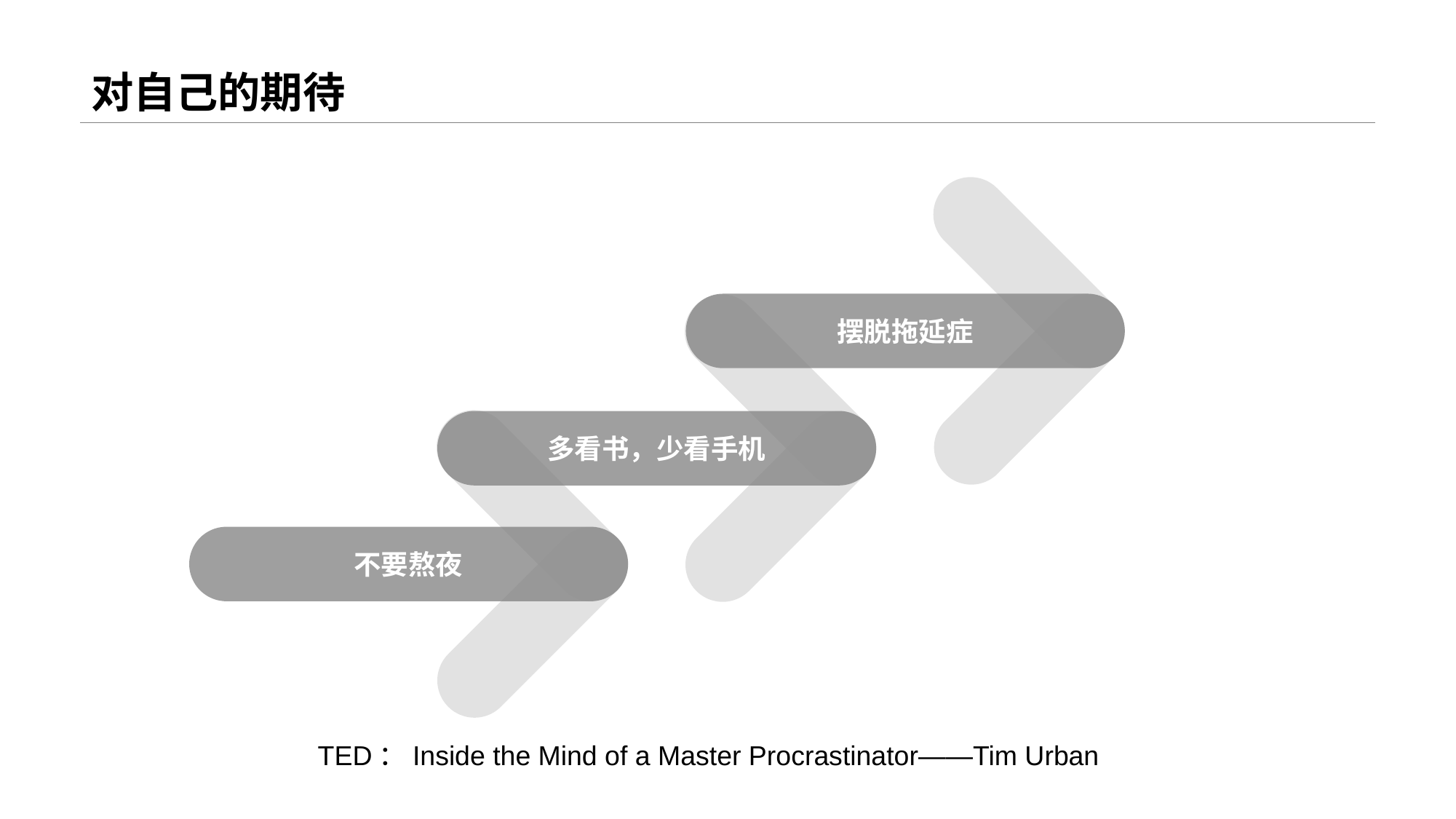

# 对自己的期待

摆脱拖延症

多看书，少看手机

不要熬夜

TED：Inside the Mind of a Master Procrastinator——Tim Urban